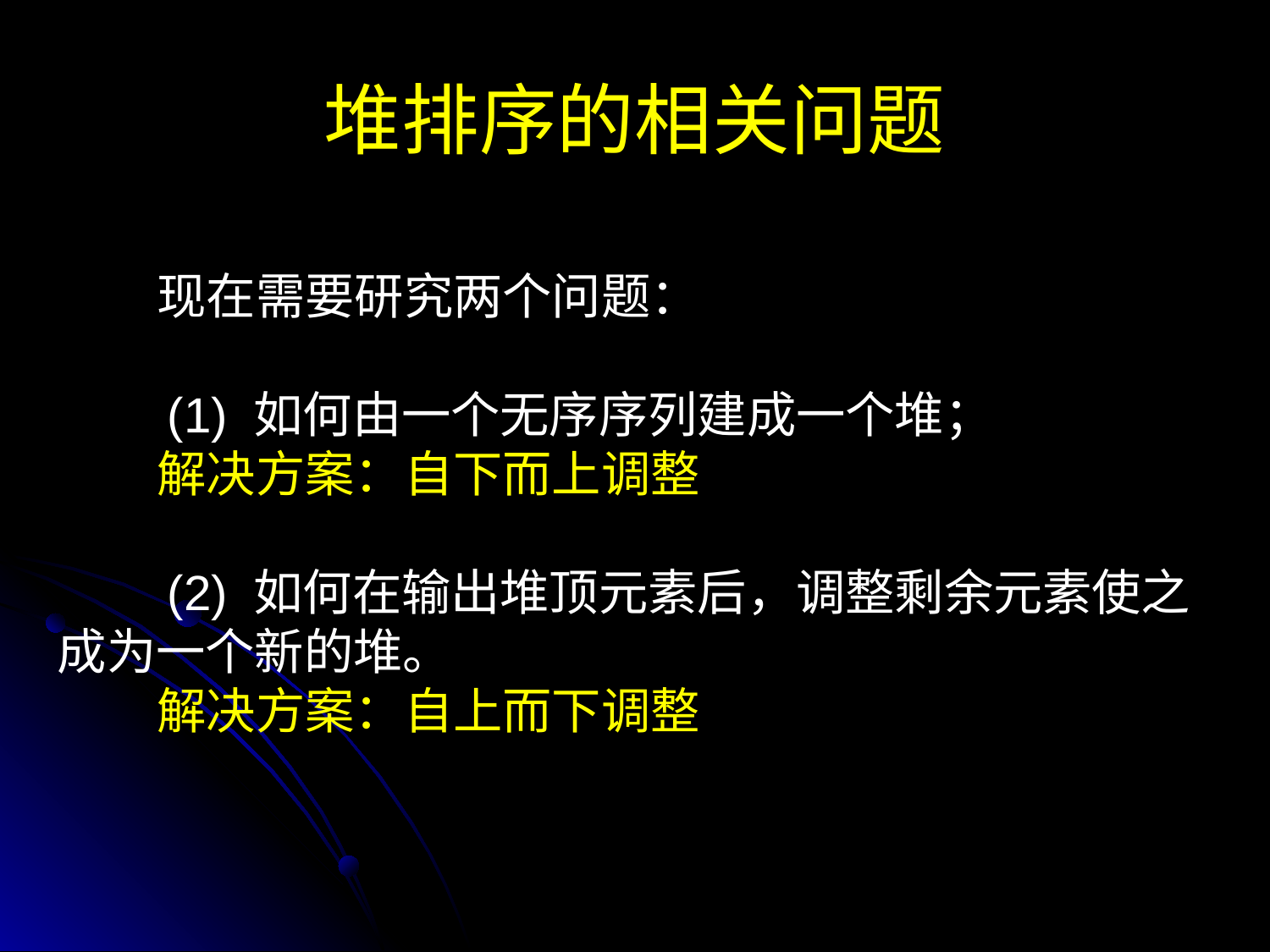

堆排序的相关问题
        现在需要研究两个问题：

        (1) 如何由一个无序序列建成一个堆；
        解决方案：自下而上调整

        (2) 如何在输出堆顶元素后，调整剩余元素使之成为一个新的堆。
        解决方案：自上而下调整